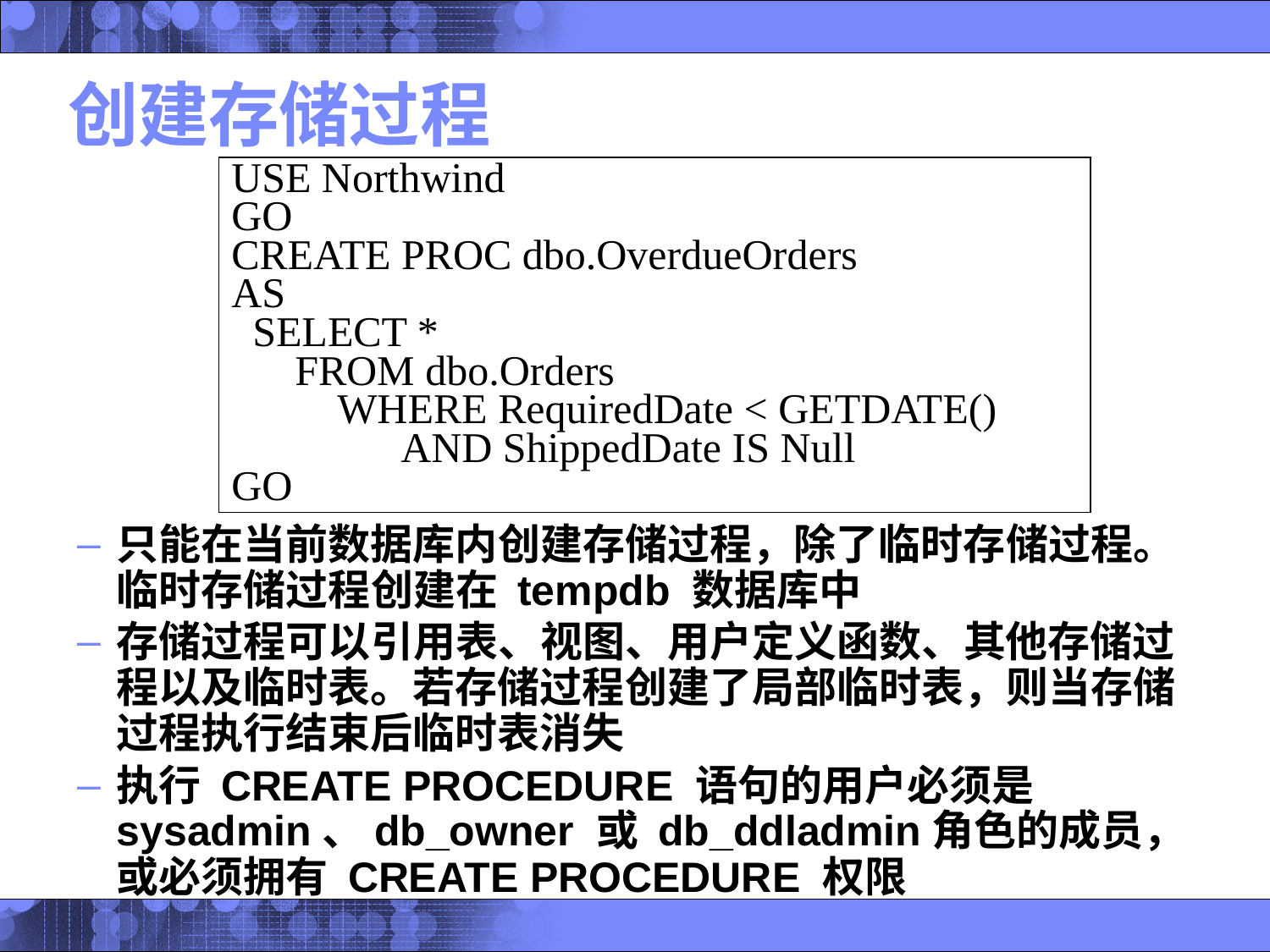

# 创建存储过程
USE Northwind
GO
CREATE PROC dbo.OverdueOrders
AS
  SELECT *
      FROM dbo.Orders
          WHERE RequiredDate < GETDATE()
                AND ShippedDate IS Null
GO
只能在当前数据库内创建存储过程，除了临时存储过程。临时存储过程创建在 tempdb 数据库中
存储过程可以引用表、视图、用户定义函数、其他存储过程以及临时表。若存储过程创建了局部临时表，则当存储过程执行结束后临时表消失
执行 CREATE PROCEDURE 语句的用户必须是 sysadmin、db_owner 或 db_ddladmin角色的成员，或必须拥有 CREATE PROCEDURE 权限